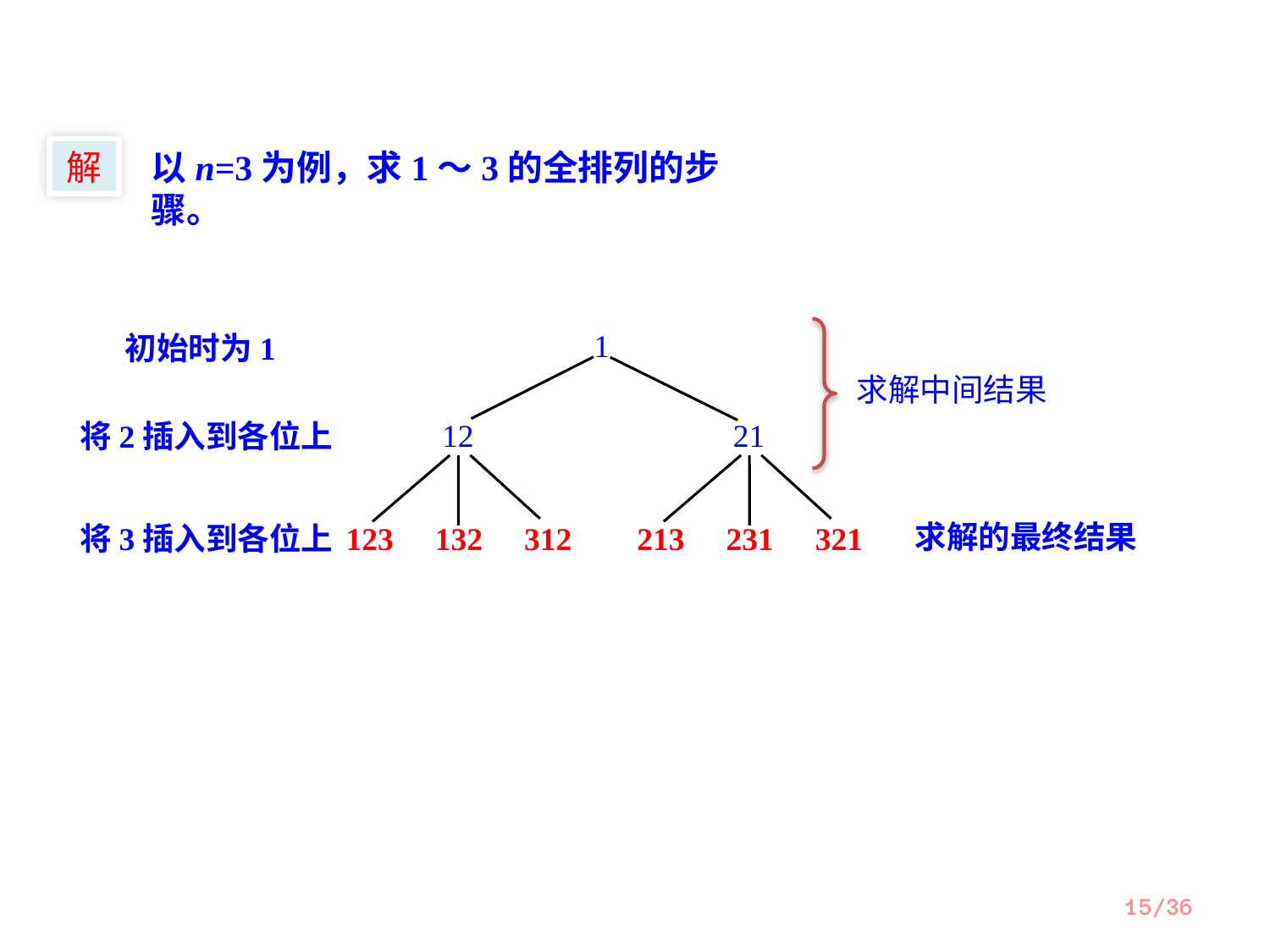

解
以n=3为例，求1～3的全排列的步骤。

1
初始时为1

求解中间结果
12
21
将2插入到各位上

求解的最终结果
将3插入到各位上
123
132
312
213
231
321
15/36